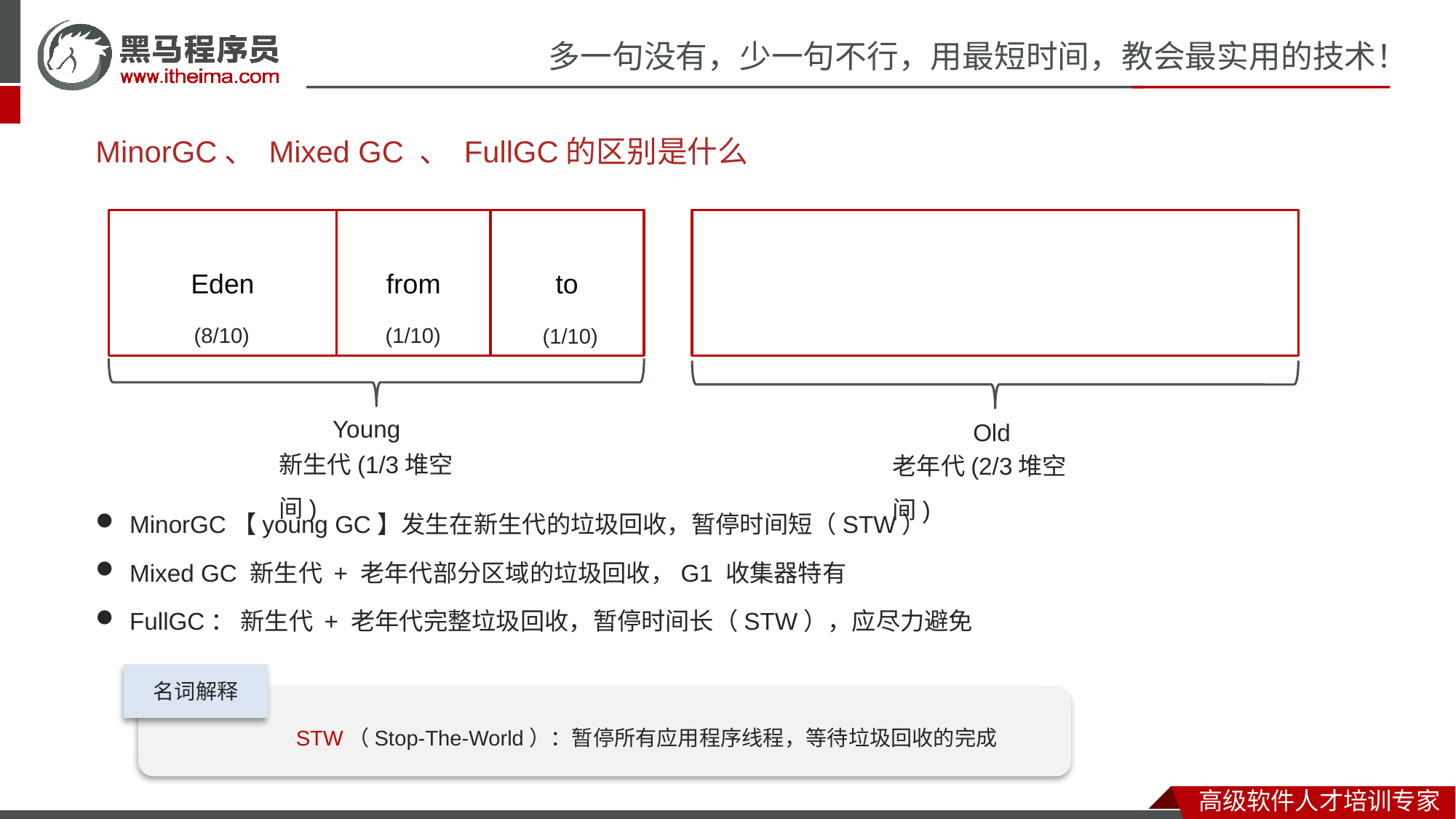

# MinorGC、 Mixed GC 、 FullGC的区别是什么

Eden
from
to

(8/10)
(1/10)
(1/10)
Young
新生代(1/3堆空间)
Old
老年代(2/3堆空间)
MinorGC【young GC】发生在新生代的垃圾回收，暂停时间短（STW）
Mixed GC 新生代 + 老年代部分区域的垃圾回收，G1 收集器特有
FullGC： 新生代 + 老年代完整垃圾回收，暂停时间长（STW），应尽力避免
名词解释

STW（Stop-The-World）：暂停所有应用程序线程，等待垃圾回收的完成